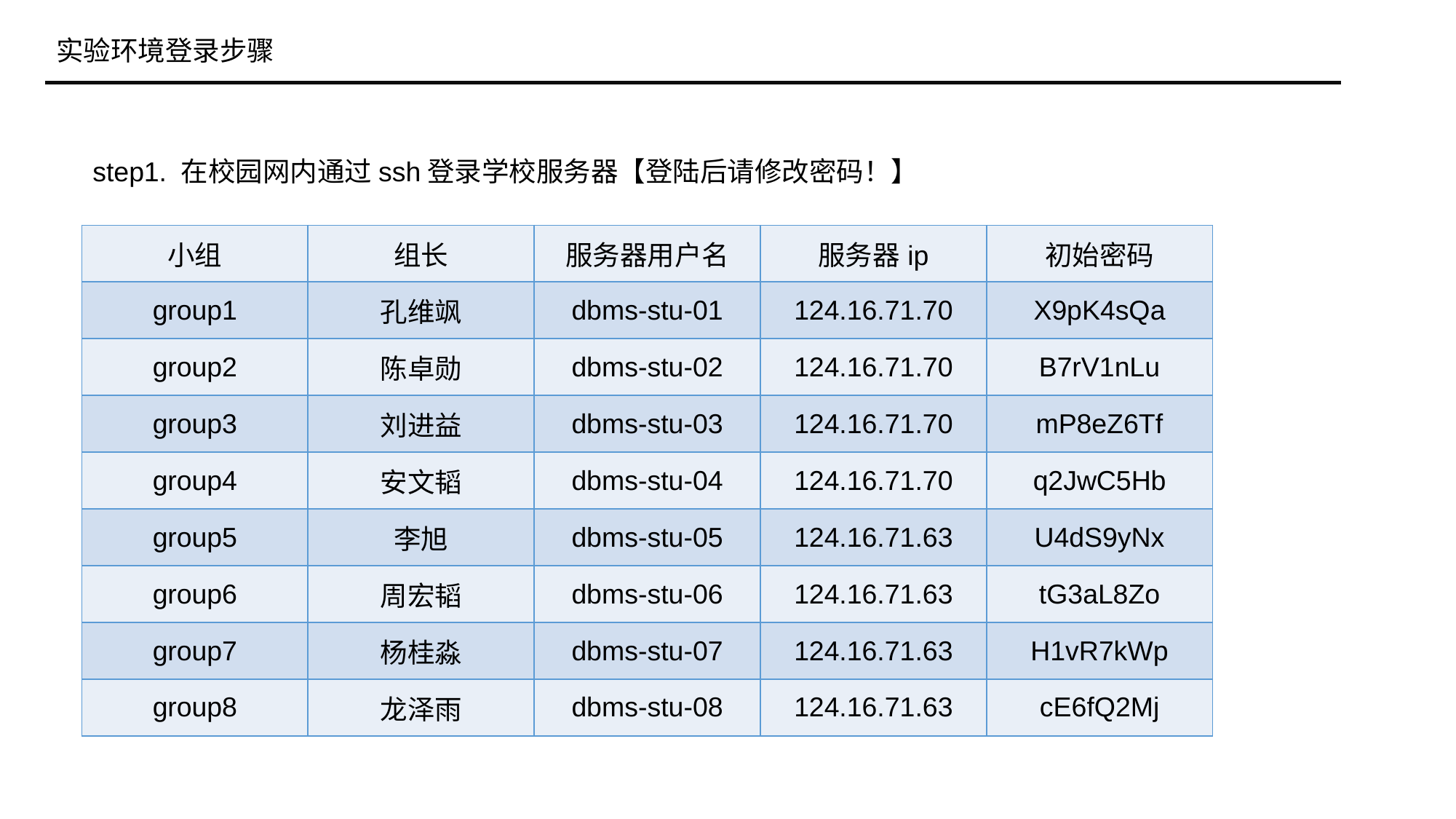

实验环境登录步骤
step1. 在校园网内通过ssh登录学校服务器【登陆后请修改密码！】
| 小组 | 组长 | 服务器用户名 | 服务器ip | 初始密码 |
| --- | --- | --- | --- | --- |
| group1 | 孔维飒 | dbms-stu-01 | 124.16.71.70 | X9pK4sQa |
| group2 | 陈卓勋 | dbms-stu-02 | 124.16.71.70 | B7rV1nLu |
| group3 | 刘进益 | dbms-stu-03 | 124.16.71.70 | mP8eZ6Tf |
| group4 | 安文韬 | dbms-stu-04 | 124.16.71.70 | q2JwC5Hb |
| group5 | 李旭 | dbms-stu-05 | 124.16.71.63 | U4dS9yNx |
| group6 | 周宏韬 | dbms-stu-06 | 124.16.71.63 | tG3aL8Zo |
| group7 | 杨桂淼 | dbms-stu-07 | 124.16.71.63 | H1vR7kWp |
| group8 | 龙泽雨 | dbms-stu-08 | 124.16.71.63 | cE6fQ2Mj |